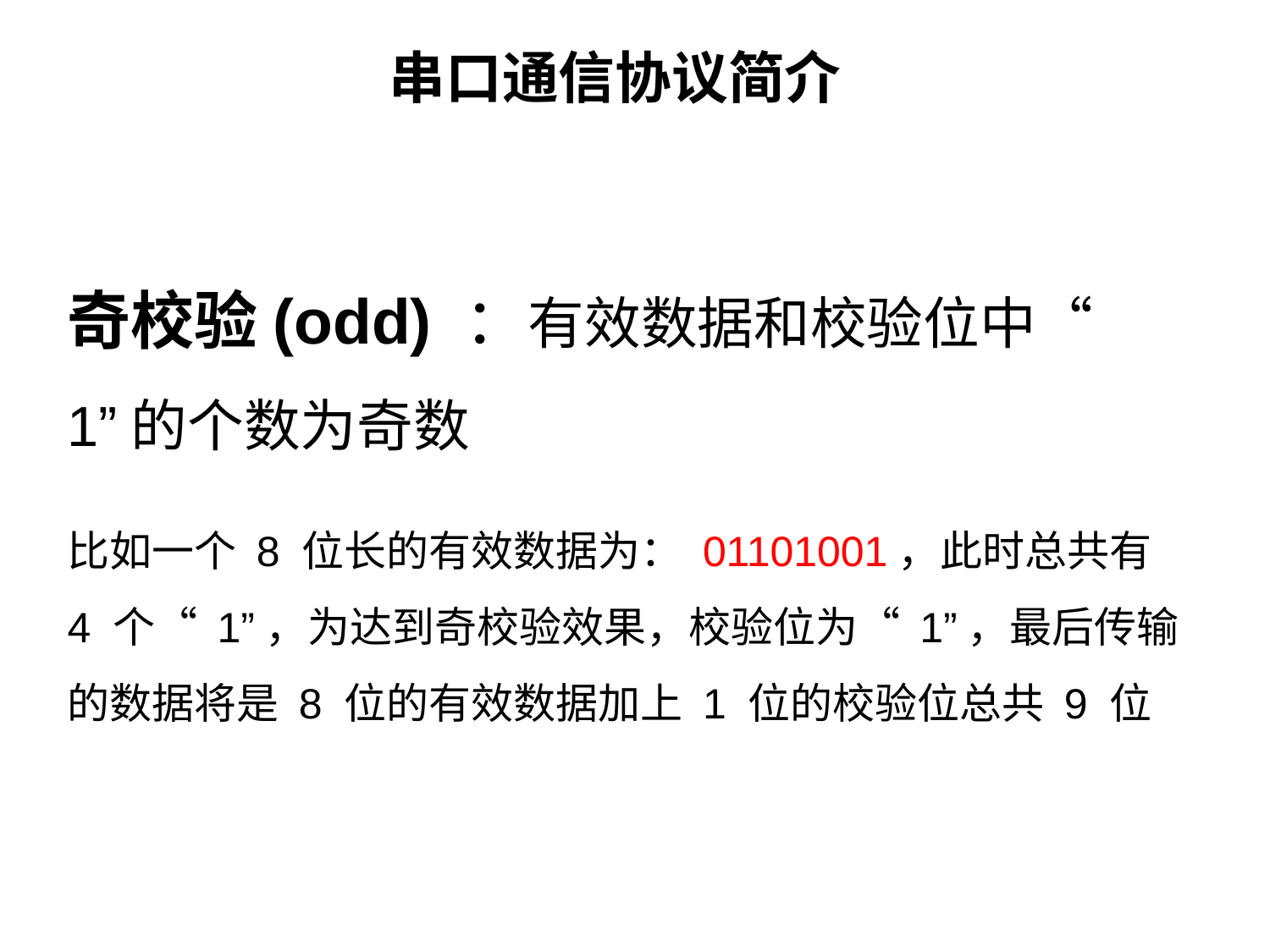

串口通信协议简介
奇校验(odd) ：有效数据和校验位中“ 1”的个数为奇数
比如一个 8 位长的有效数据为： 01101001，此时总共有 4 个“ 1”，为达到奇校验效果，校验位为“ 1”，最后传输的数据将是 8 位的有效数据加上 1 位的校验位总共 9 位